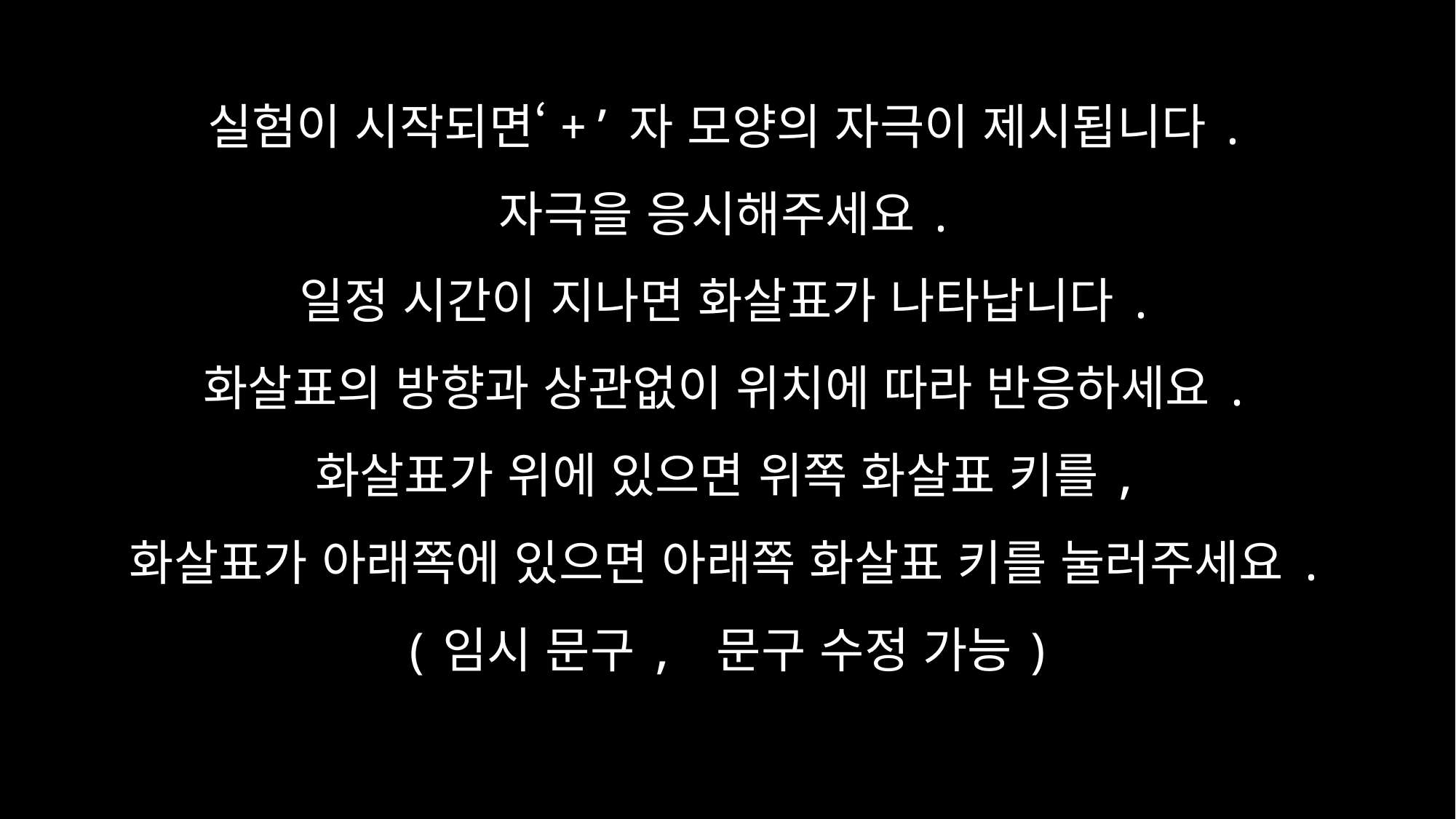

실험이 시작되면‘+’자 모양의 자극이 제시됩니다.
자극을 응시해주세요.
일정 시간이 지나면 화살표가 나타납니다.
화살표의 방향과 상관없이 위치에 따라 반응하세요.
화살표가 위에 있으면 위쪽 화살표 키를,
화살표가 아래쪽에 있으면 아래쪽 화살표 키를 눌러주세요.
(임시 문구, 문구 수정 가능)